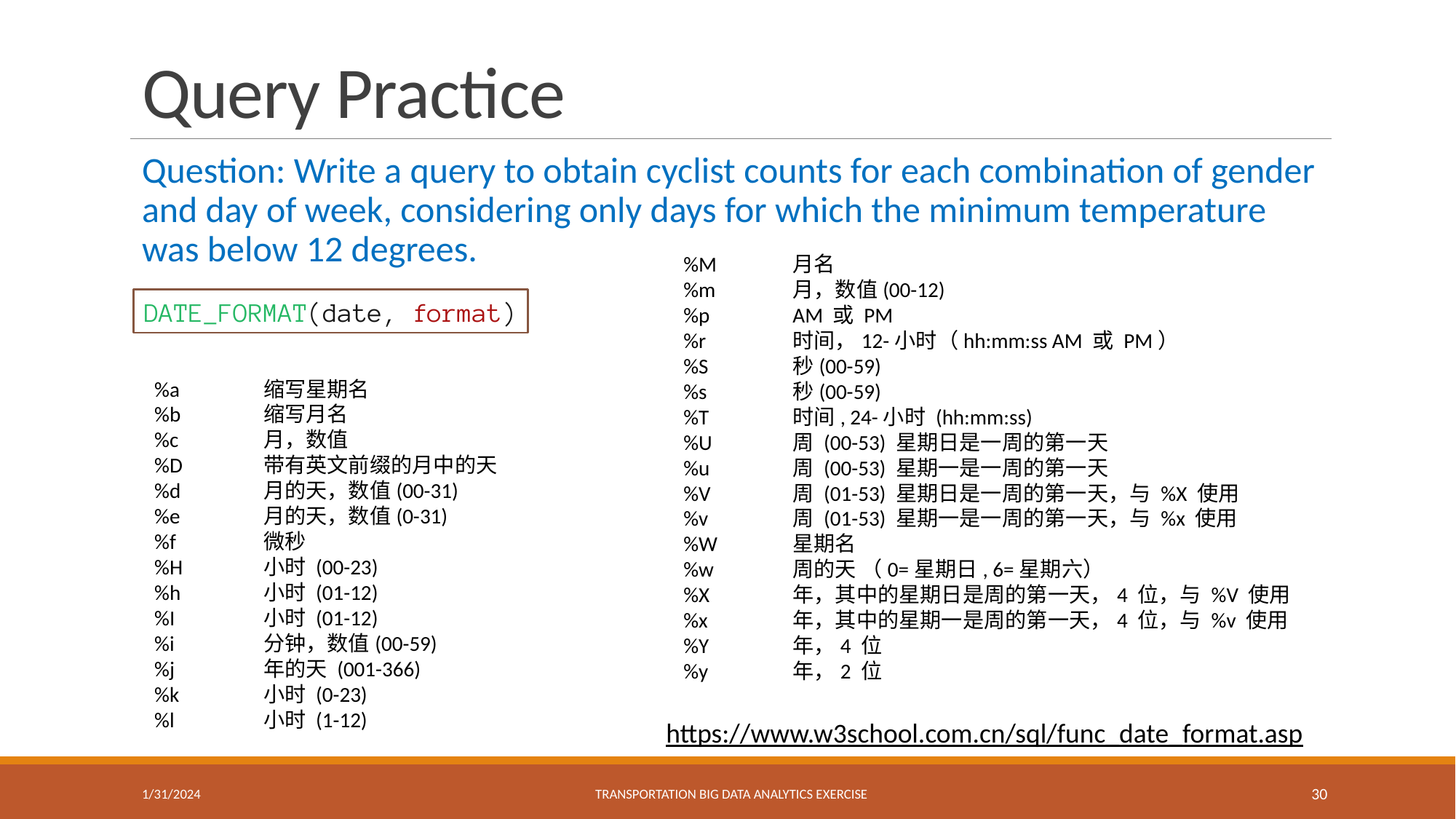

# Query Practice
Question: Write a query to obtain cyclist counts for each combination of gender and day of week, considering only days for which the minimum temperature was below 12 degrees.

%M	月名
%m	月，数值(00-12)
%p	AM 或 PM
%r	时间，12-小时（hh:mm:ss AM 或 PM）
%S	秒(00-59)
%s	秒(00-59)
%T	时间, 24-小时 (hh:mm:ss)
%U	周 (00-53) 星期日是一周的第一天
%u	周 (00-53) 星期一是一周的第一天
%V	周 (01-53) 星期日是一周的第一天，与 %X 使用
%v	周 (01-53) 星期一是一周的第一天，与 %x 使用
%W	星期名
%w	周的天 （0=星期日, 6=星期六）
%X	年，其中的星期日是周的第一天，4 位，与 %V 使用
%x	年，其中的星期一是周的第一天，4 位，与 %v 使用
%Y	年，4 位
%y	年，2 位
DATE_FORMAT(date, format)
%a	缩写星期名
%b	缩写月名
%c	月，数值
%D	带有英文前缀的月中的天
%d	月的天，数值(00-31)
%e	月的天，数值(0-31)
%f	微秒
%H	小时 (00-23)
%h	小时 (01-12)
%I	小时 (01-12)
%i	分钟，数值(00-59)
%j	年的天 (001-366)
%k	小时 (0-23)
%l	小时 (1-12)

https://www.w3school.com.cn/sql/func_date_format.asp
1/31/2024
Transportation Big Data Analytics eXERCISE
30